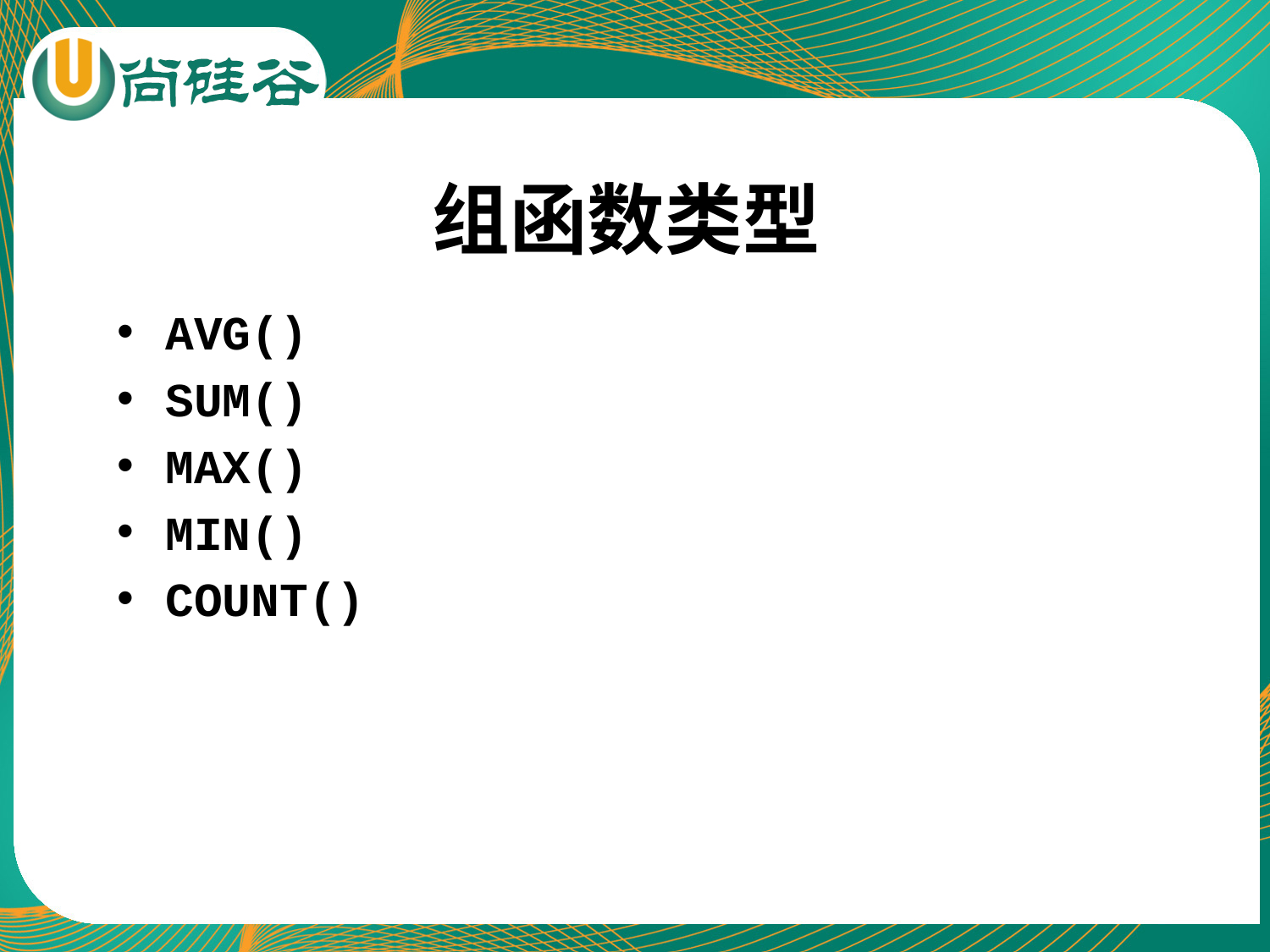

# 组函数类型
AVG()
SUM()
MAX()
MIN()
COUNT()